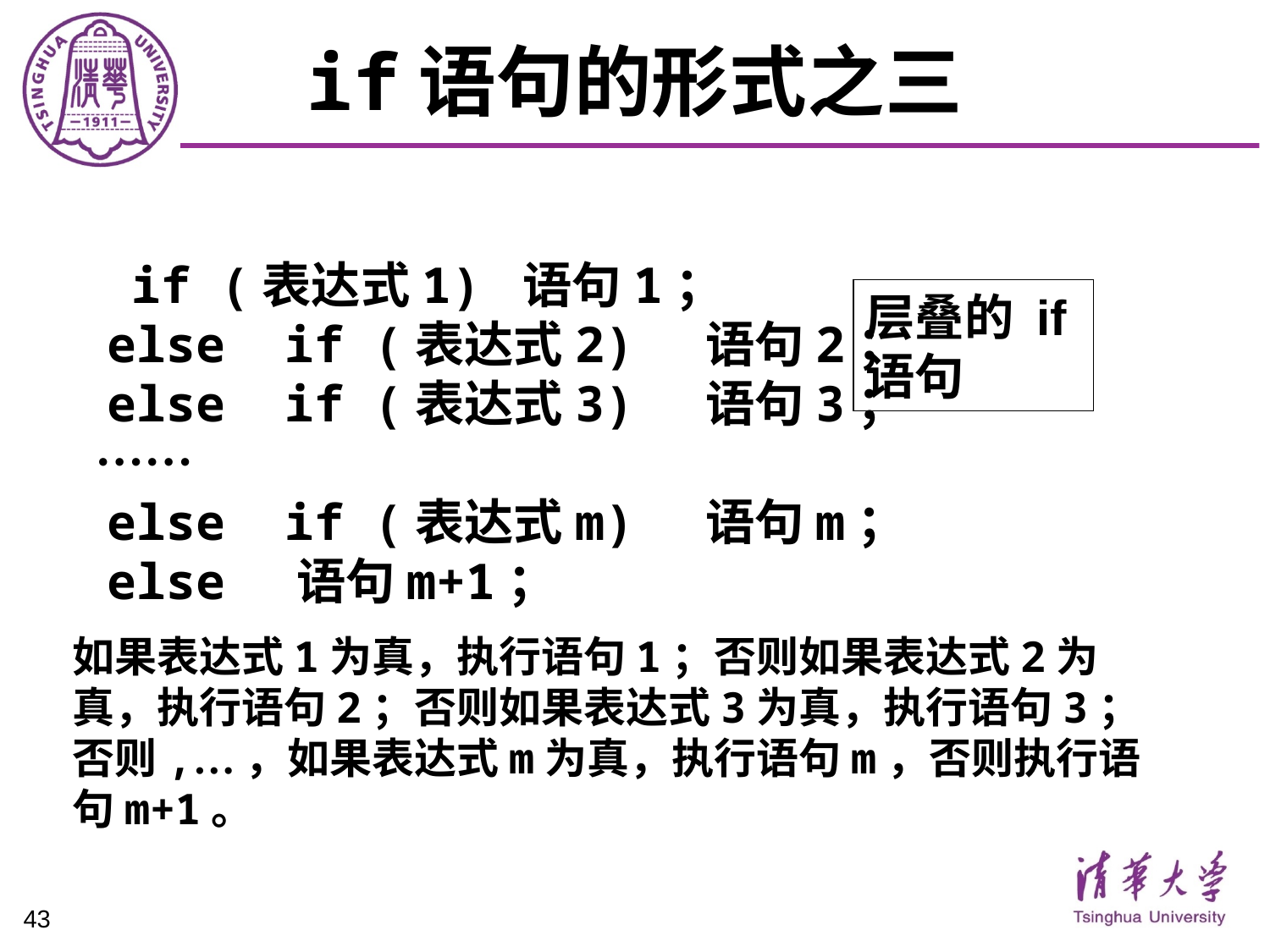

# if语句的形式之三
  if (表达式1) 语句1；
  else  if (表达式2)  语句2；
  else  if (表达式3)  语句3；
  ……
  else  if (表达式m)  语句m；
  else  语句m+1；
如果表达式1为真，执行语句1；否则如果表达式2为真，执行语句2；否则如果表达式3为真，执行语句3；否则,…，如果表达式m为真，执行语句m，否则执行语句m+1。
层叠的 if
语句
43